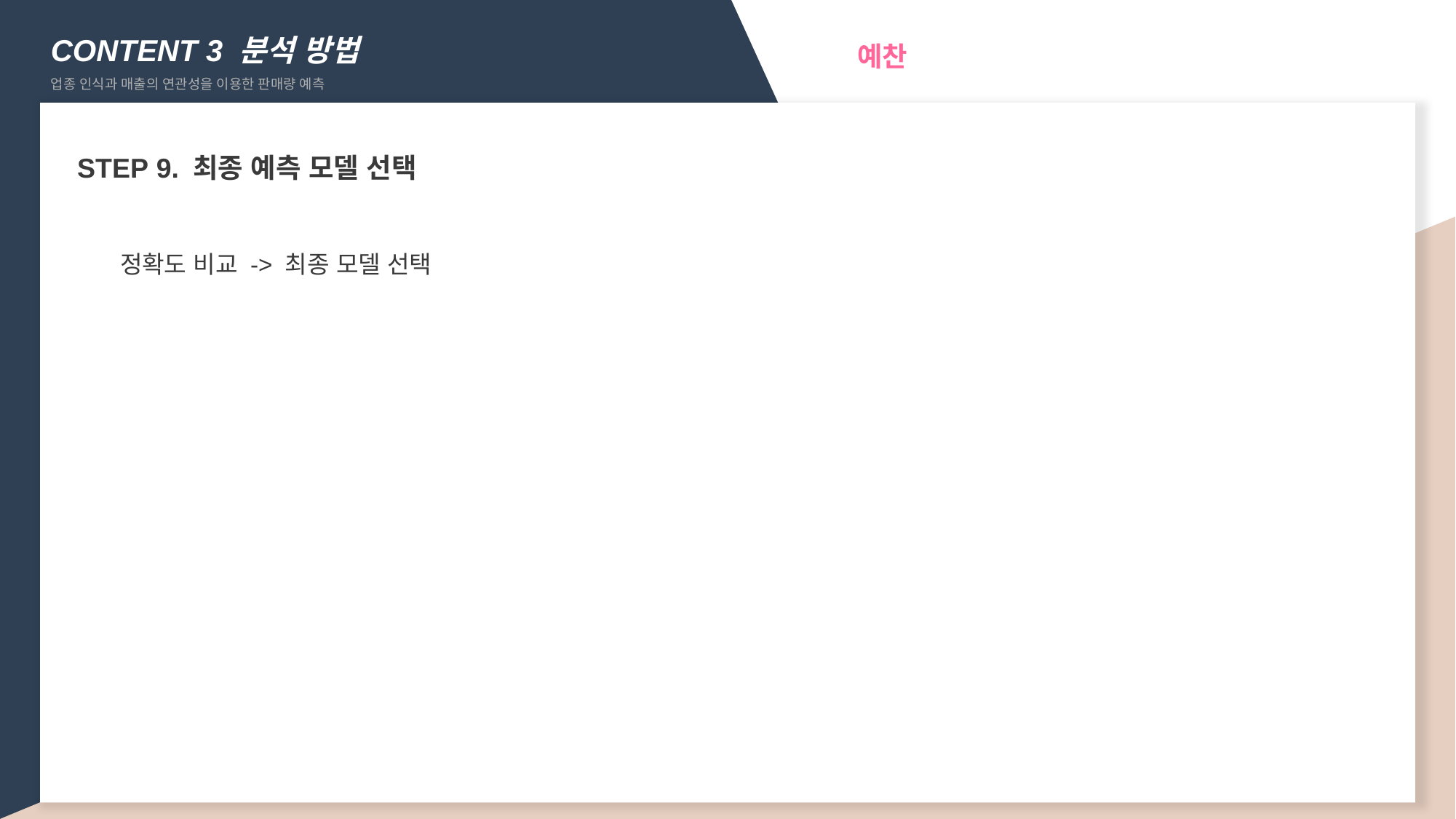

CONTENT 3 분석 방법
업종 인식과 매출의 연관성을 이용한 판매량 예측
예찬
STEP 9. 최종 예측 모델 선택
정확도 비교 -> 최종 모델 선택